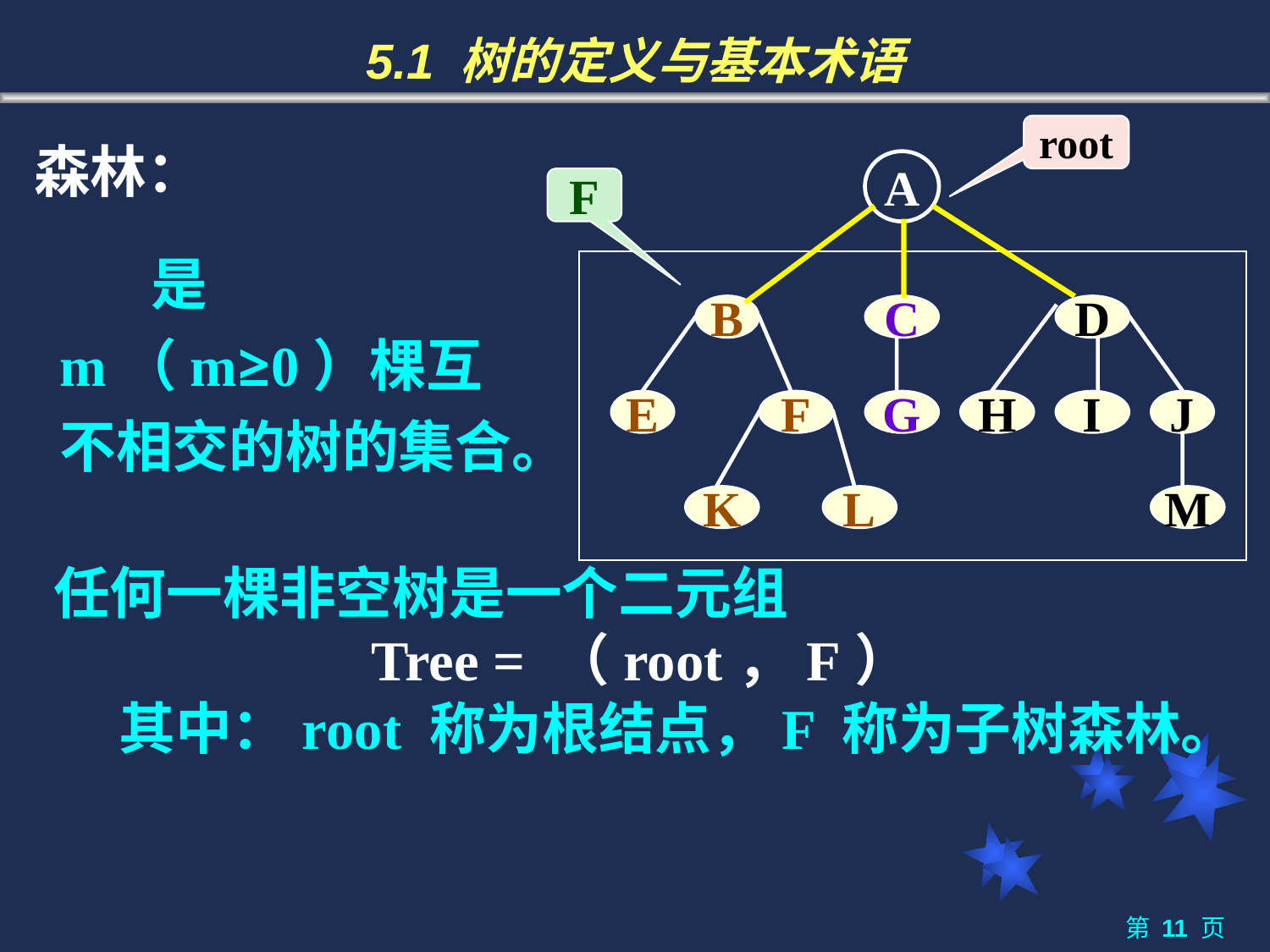

# 5.1 树的定义与基本术语
root
森林：
A
F

      是 m（m≥0）棵互不相交的树的集合。

B

E
F

K
L
C

G
D

H
I
J

M
任何一棵非空树是一个二元组
Tree = （root，F）
    其中：root 称为根结点，F 称为子树森林。
第 11 页